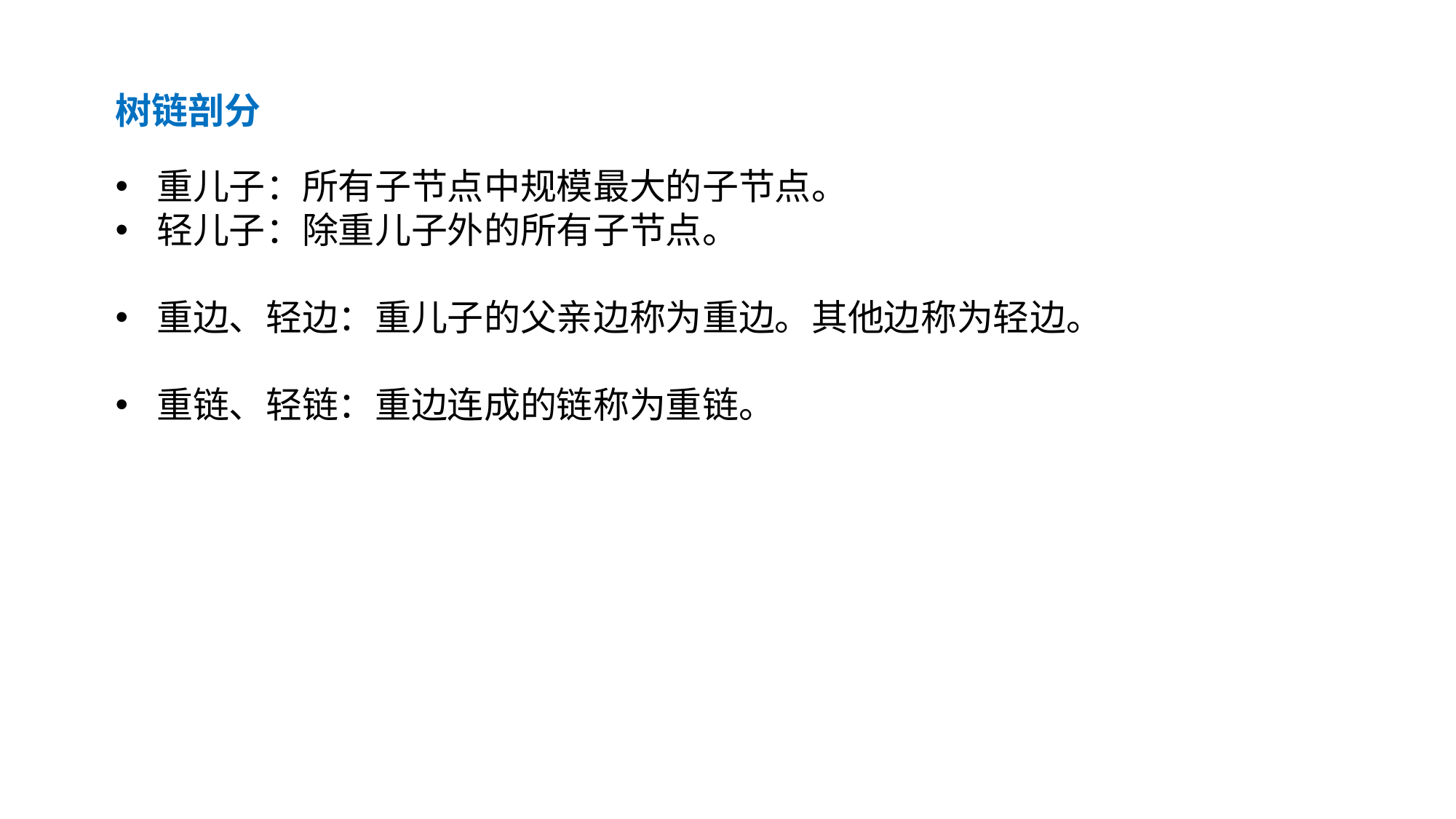

树链剖分
重儿子：所有子节点中规模最大的子节点。
轻儿子：除重儿子外的所有子节点。

重边、轻边：重儿子的父亲边称为重边。其他边称为轻边。

重链、轻链：重边连成的链称为重链。